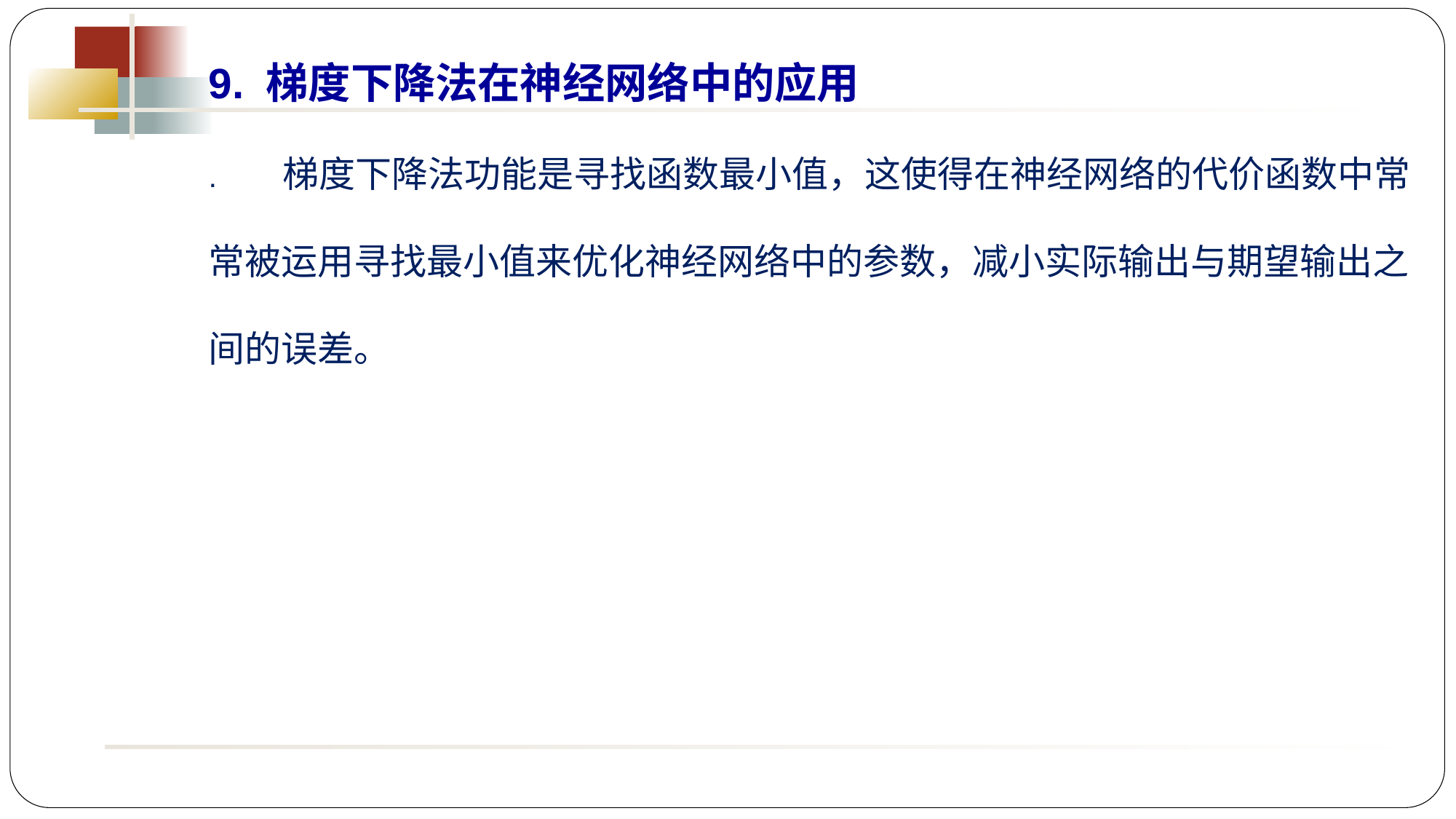

9. 梯度下降法在神经网络中的应用
.       梯度下降法功能是寻找函数最小值，这使得在神经网络的代价函数中常常被运用寻找最小值来优化神经网络中的参数，减小实际输出与期望输出之间的误差。